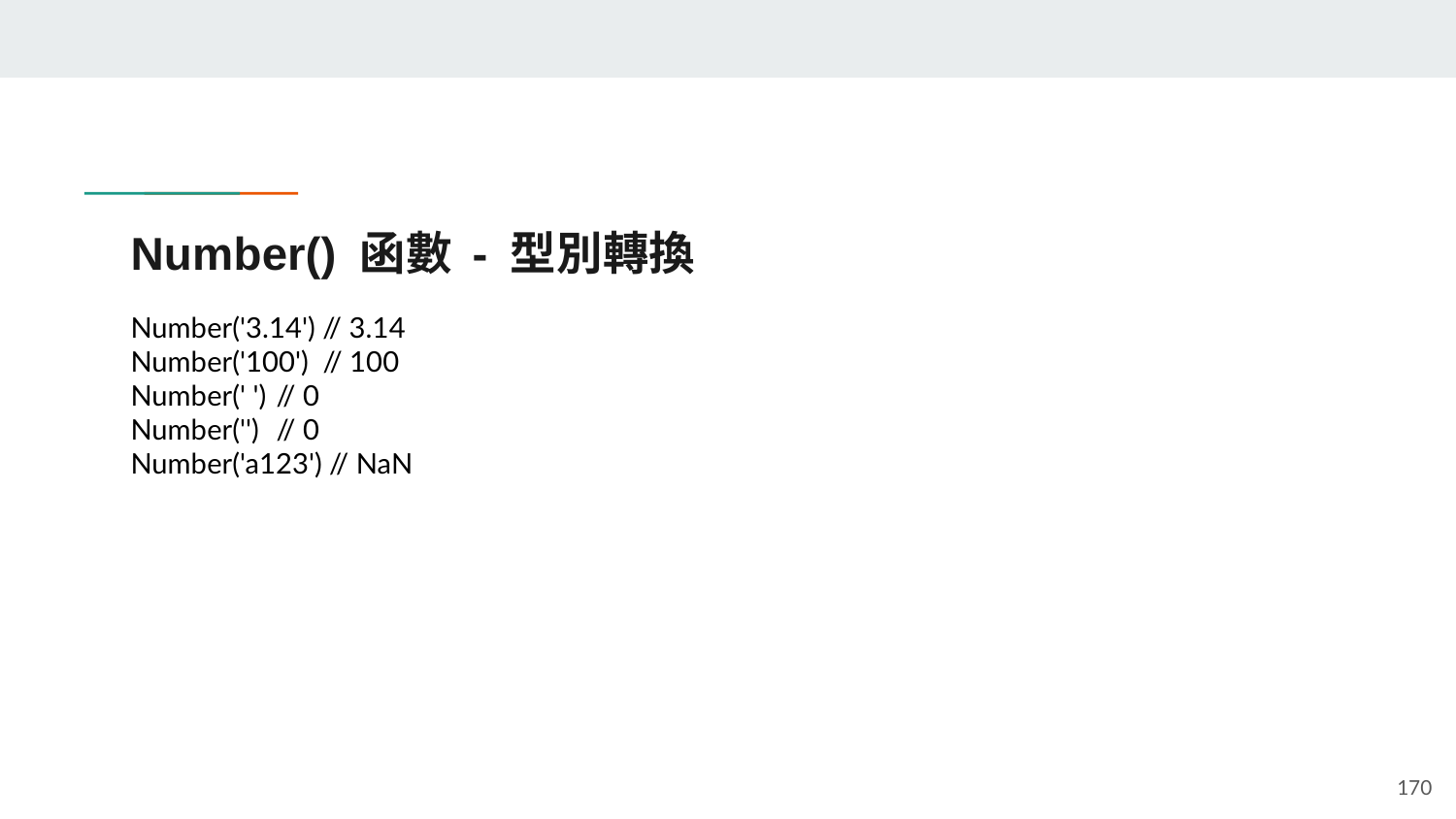

# Number() 函數 - 型別轉換
Number('3.14') // 3.14
Number('100')  // 100
Number(' ')	// 0
Number('') 	// 0
Number('a123') // NaN
170